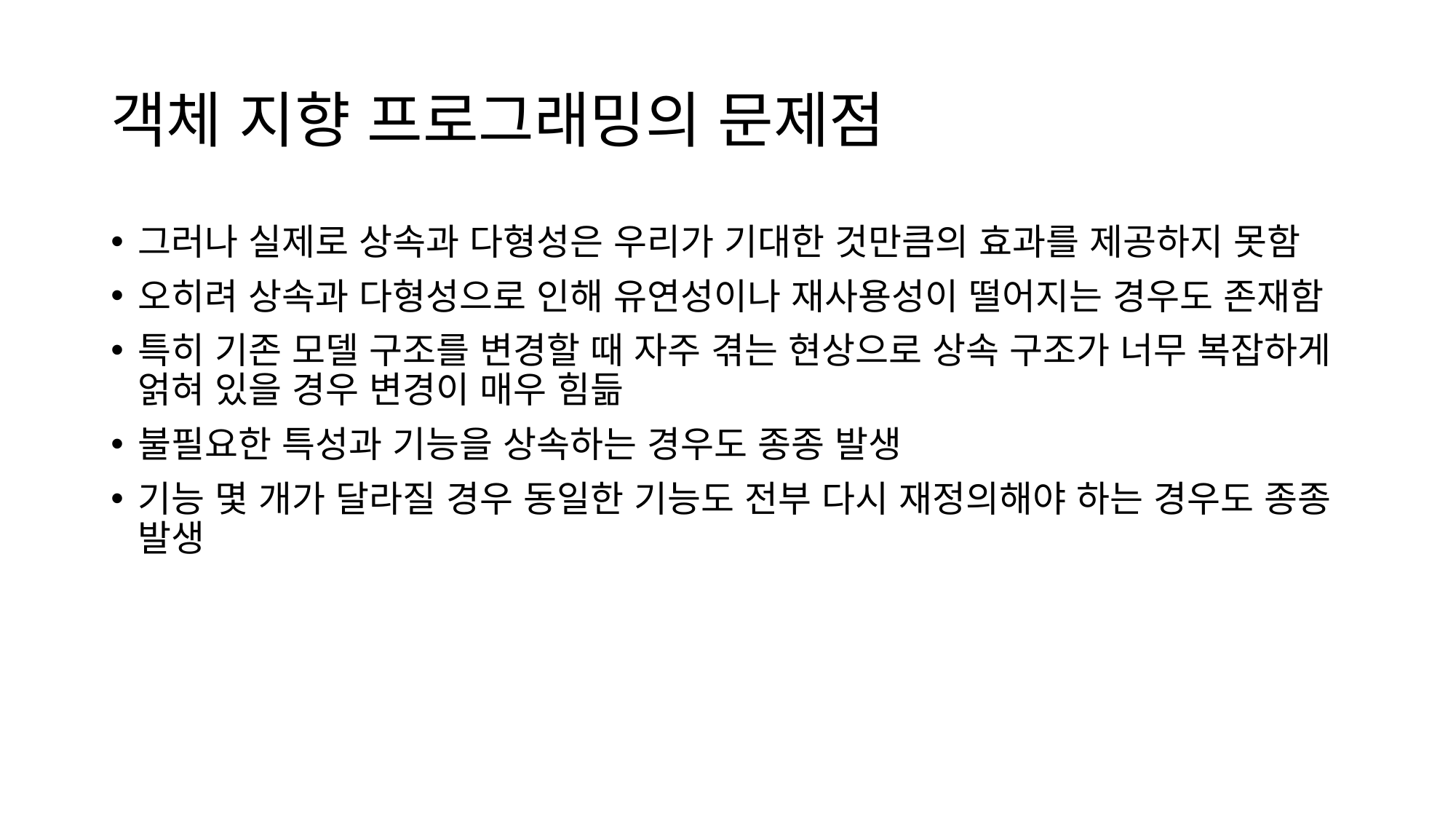

# 객체 지향 프로그래밍의 문제점
그러나 실제로 상속과 다형성은 우리가 기대한 것만큼의 효과를 제공하지 못함
오히려 상속과 다형성으로 인해 유연성이나 재사용성이 떨어지는 경우도 존재함
특히 기존 모델 구조를 변경할 때 자주 겪는 현상으로 상속 구조가 너무 복잡하게 얽혀 있을 경우 변경이 매우 힘듦
불필요한 특성과 기능을 상속하는 경우도 종종 발생
기능 몇 개가 달라질 경우 동일한 기능도 전부 다시 재정의해야 하는 경우도 종종 발생